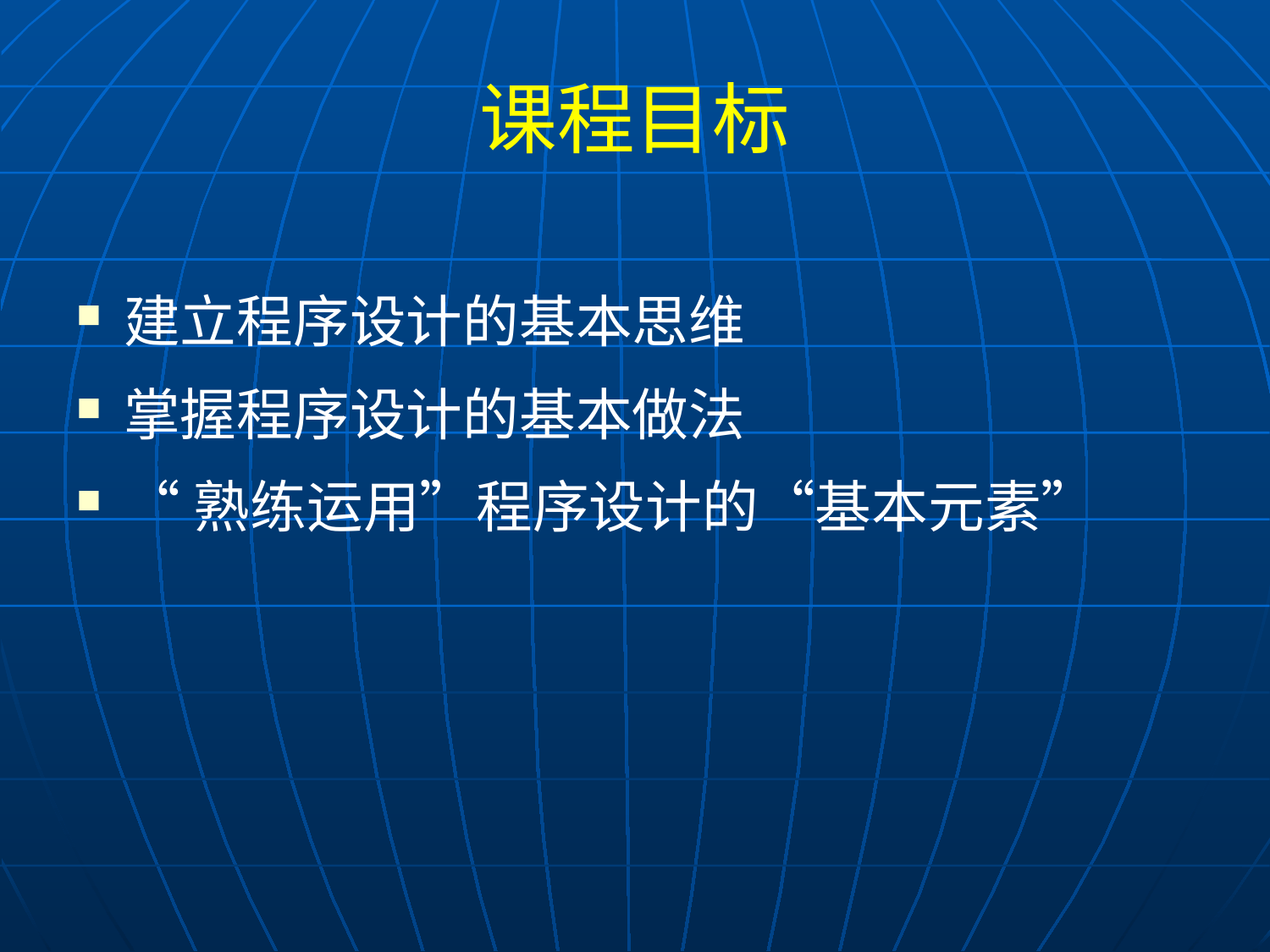

# 课程目标
建立程序设计的基本思维
掌握程序设计的基本做法
“熟练运用”程序设计的“基本元素”